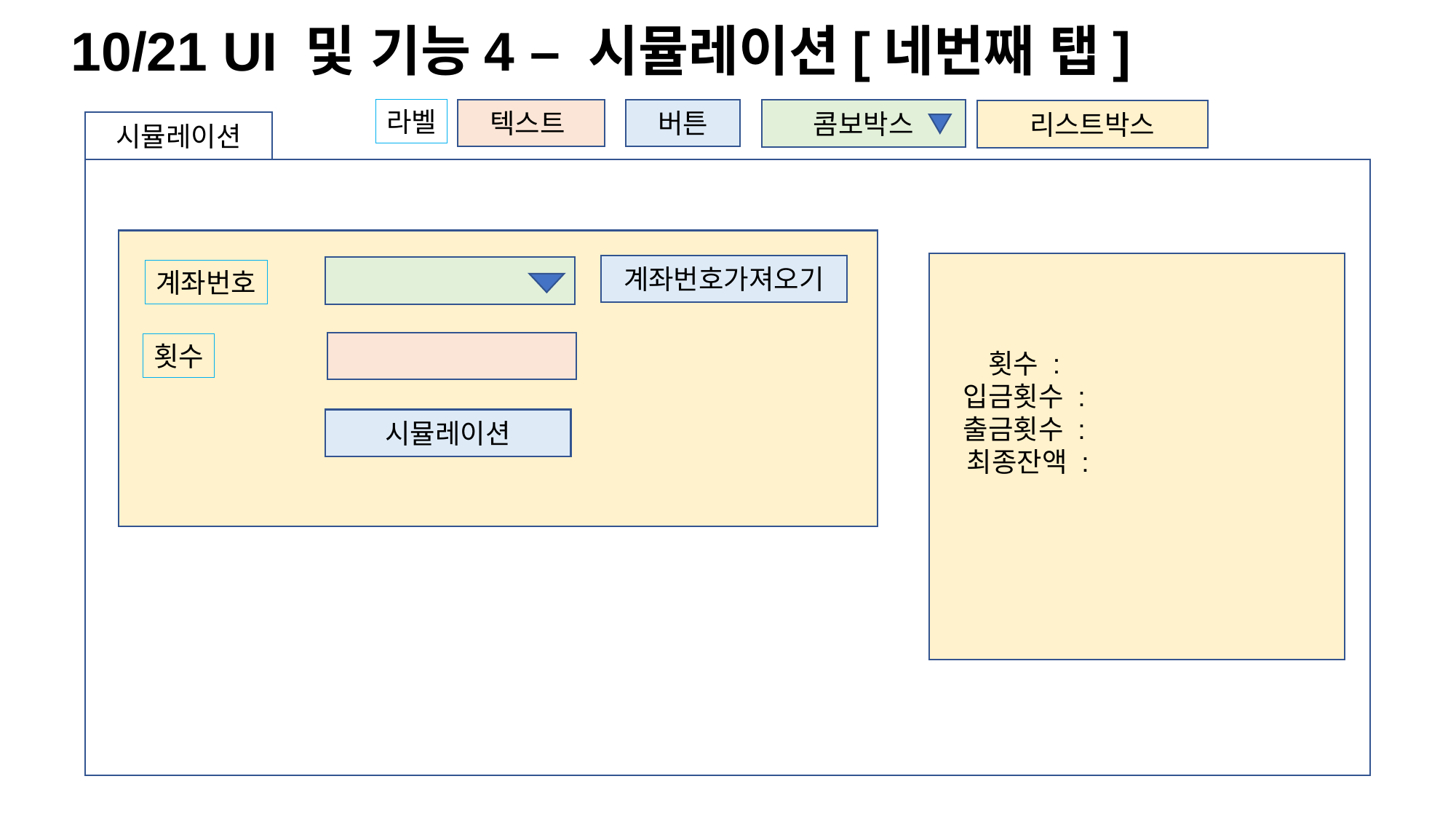

10/21 UI 및 기능4 – 시뮬레이션[네번째 탭]
라벨
텍스트
버튼
콤보박스
리스트박스
시뮬레이션

시뮬레이션

계좌번호가져오기

계좌번호

횟수
횟수 :
입금횟수 :
출금횟수 :
최종잔액 :

시뮬레이션